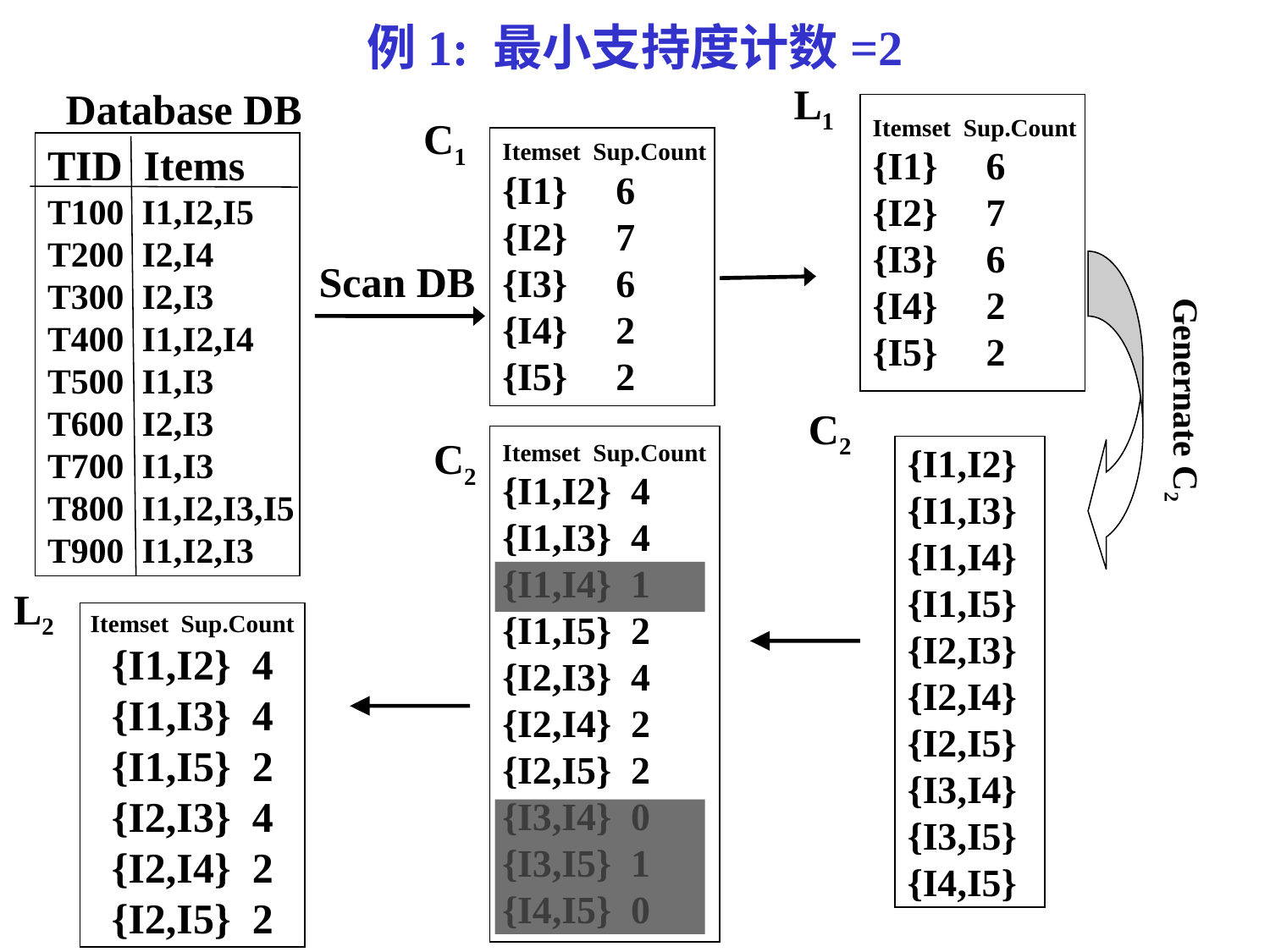

例1: 最小支持度计数=2
L1
Itemset  Sup.Count
{I1}     6
{I2}     7
{I3}     6
{I4}     2
{I5}     2
Database DB
TID  Items
T100  I1,I2,I5
T200  I2,I4
T300  I2,I3
T400  I1,I2,I4
T500  I1,I3
T600  I2,I3
T700  I1,I3
T800  I1,I2,I3,I5
T900  I1,I2,I3

C1
Itemset  Sup.Count
{I1}     6
{I2}     7
{I3}     6
{I4}     2
{I5}     2
Scan DB

Genernate C2
C2
C2
Itemset  Sup.Count
{I1,I2}  4
{I1,I3}  4
{I1,I4}  1
{I1,I5}  2
{I2,I3}  4
{I2,I4}  2
{I2,I5}  2
{I3,I4}  0
{I3,I5}  1
{I4,I5}  0
{I1,I2}
{I1,I3}
{I1,I4}
{I1,I5}
{I2,I3}
{I2,I4}
{I2,I5}
{I3,I4}
{I3,I5}
{I4,I5}

L2
Itemset  Sup.Count
{I1,I2}  4
{I1,I3}  4
{I1,I5}  2
{I2,I3}  4
{I2,I4}  2
{I2,I5}  2